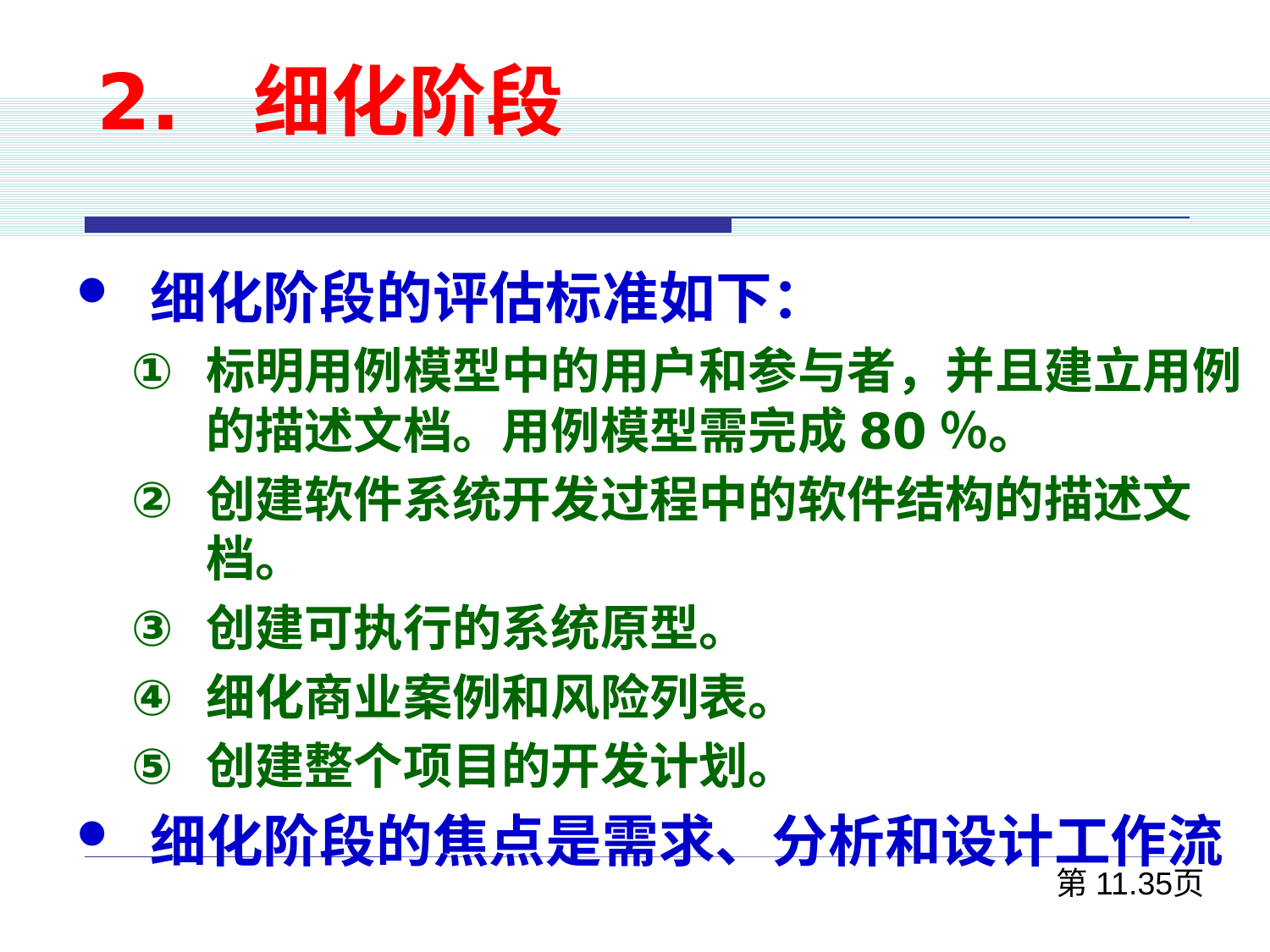

2.  细化阶段
细化阶段的评估标准如下：
标明用例模型中的用户和参与者，并且建立用例的描述文档。用例模型需完成80％。
创建软件系统开发过程中的软件结构的描述文档。
创建可执行的系统原型。
细化商业案例和风险列表。
创建整个项目的开发计划。
细化阶段的焦点是需求、分析和设计工作流
第11.35页